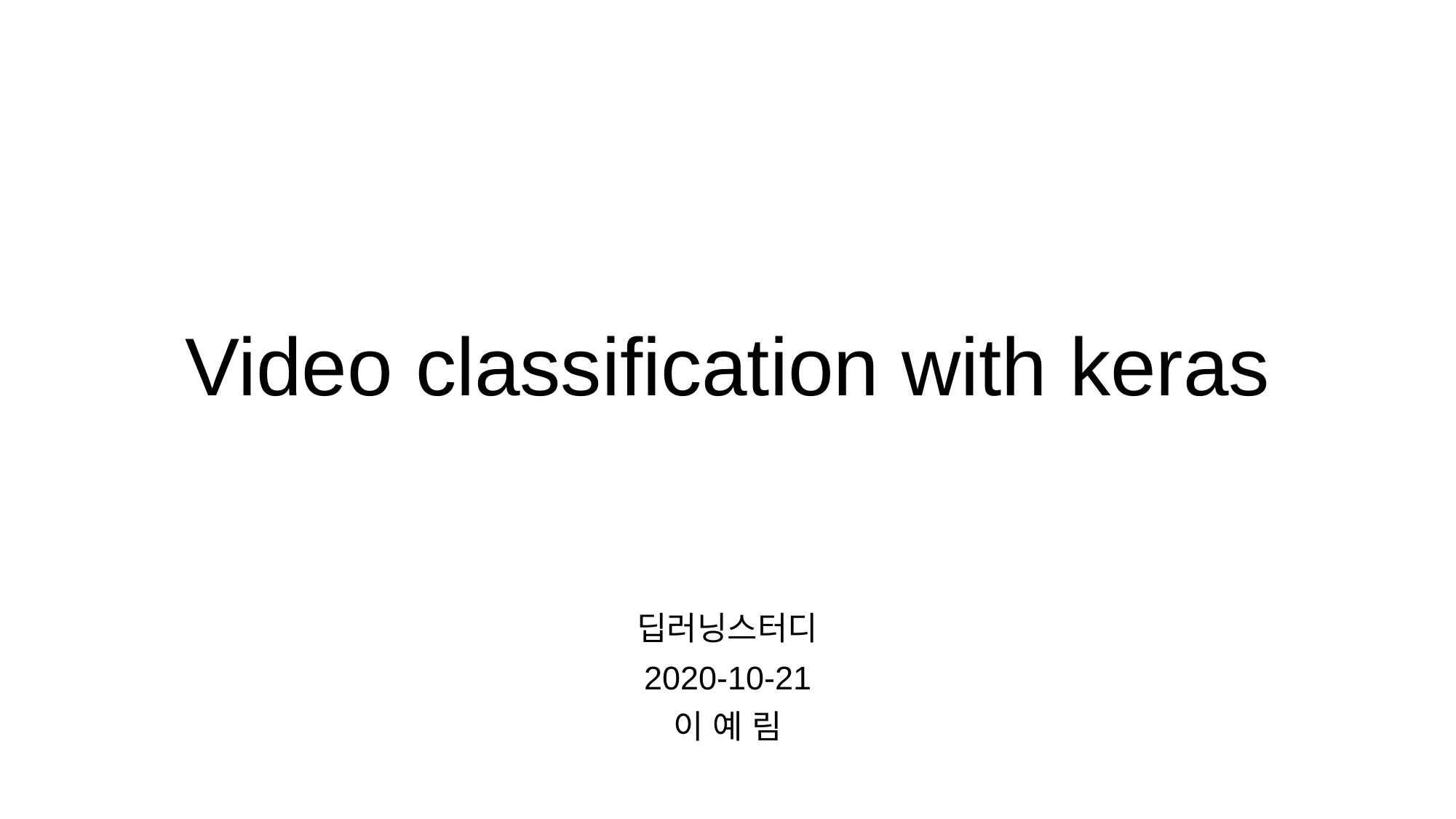

# Video classification with keras

딥러닝스터디
2020-10-21
이 예 림